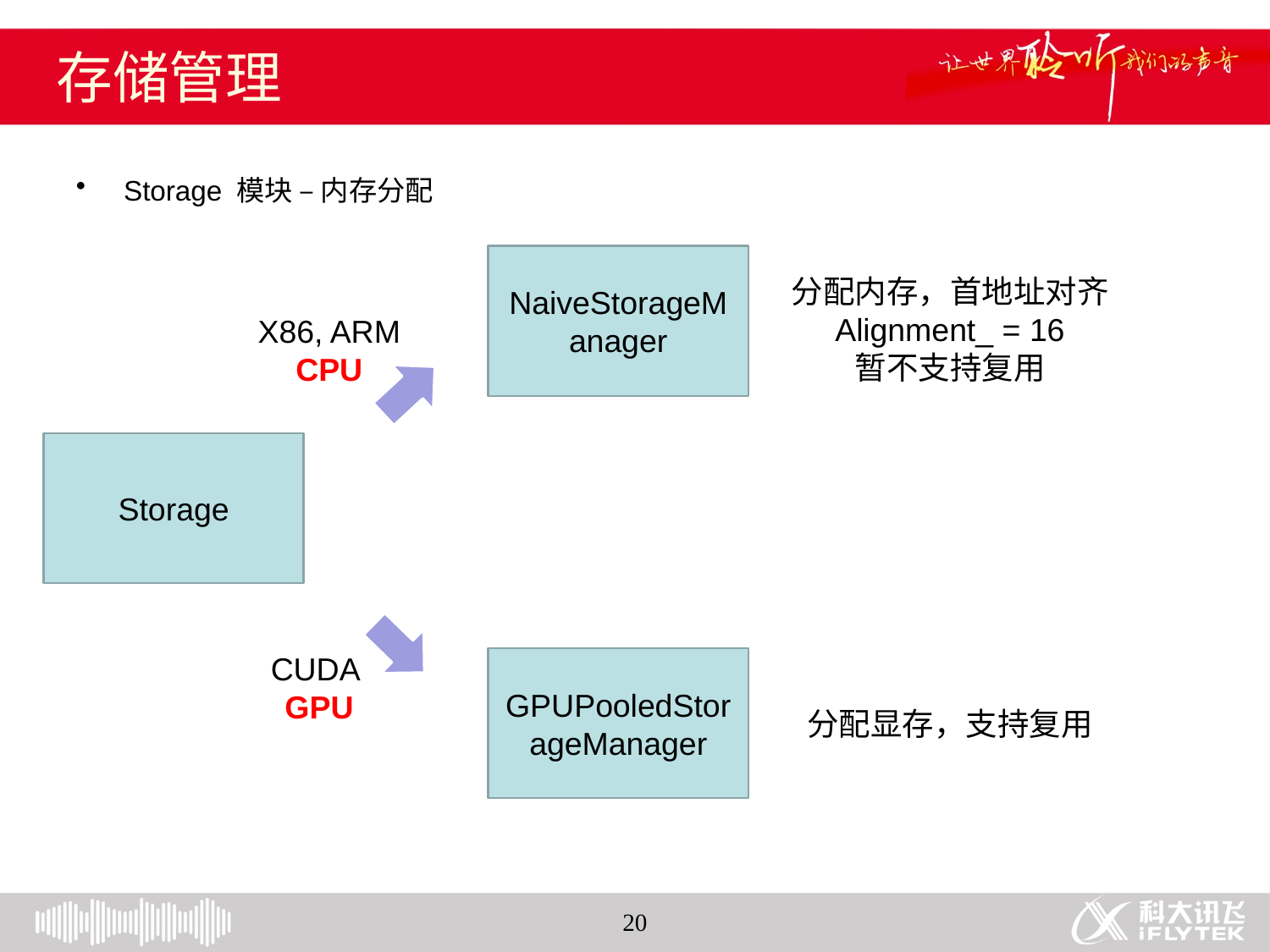

# 存储管理
Storage 模块 – 内存分配
NaiveStorageManager
分配内存，首地址对齐
Alignment_ = 16
暂不支持复用
X86, ARM CPU

Storage

CUDA
GPU
GPUPooledStorageManager
分配显存，支持复用
20